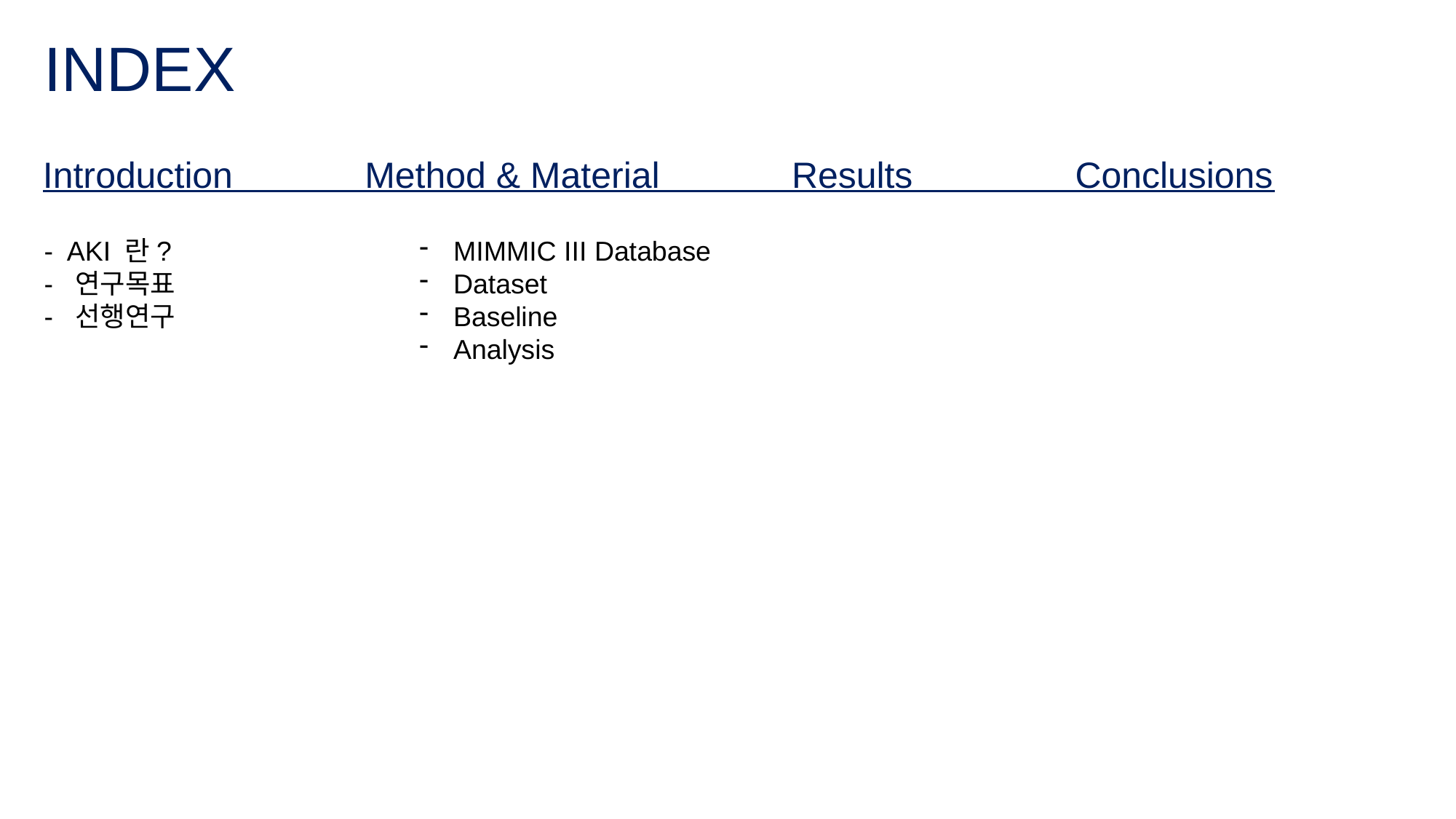

# INDEX
Introduction             Method & Material             Results                Conclusions
-  AKI 란?
-  연구목표
-  선행연구

MIMMIC III Database
Dataset
Baseline
Analysis